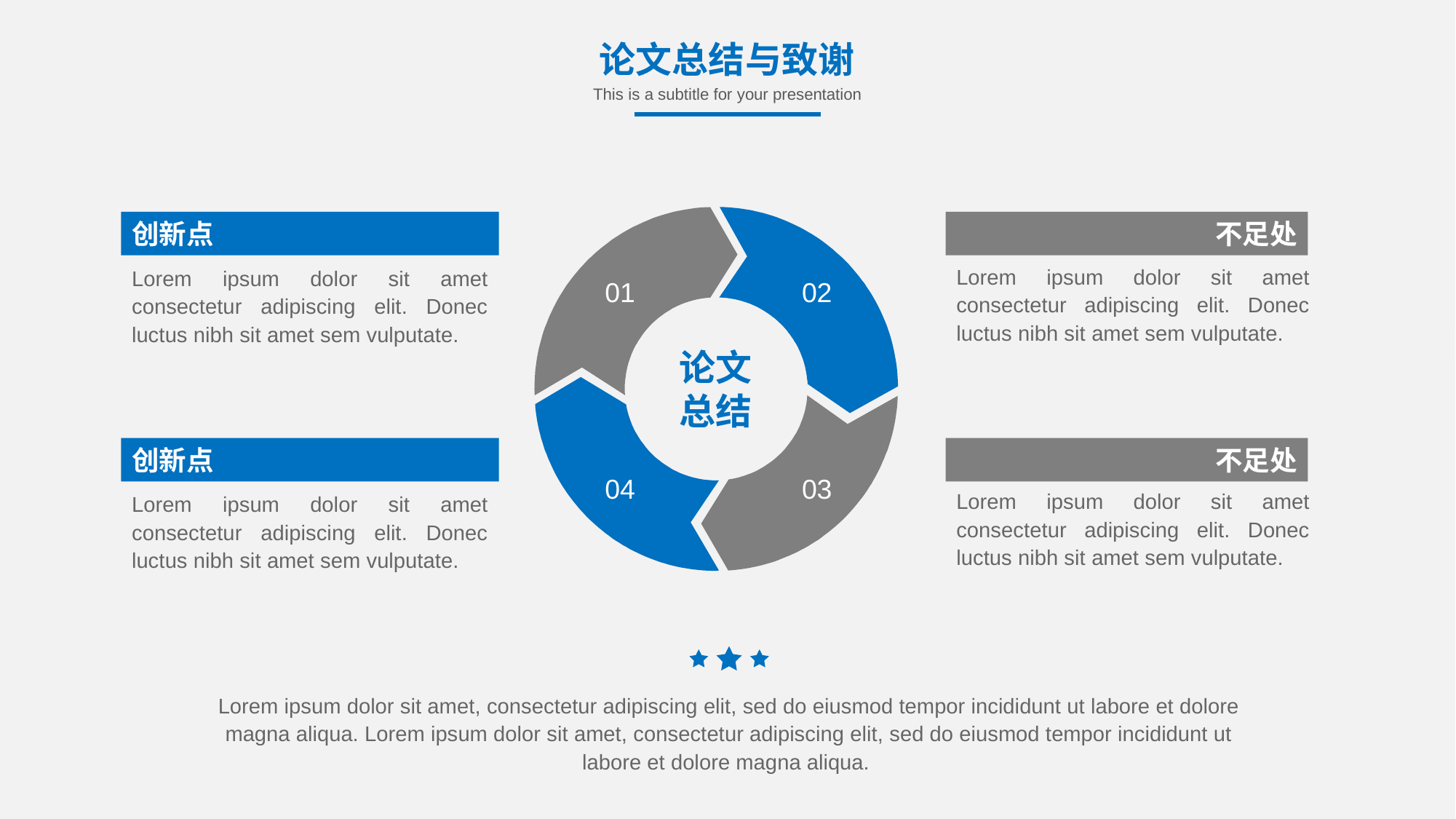

论文总结与致谢
This is a subtitle for your presentation

02

01
创新点
不足处
Lorem ipsum dolor sit amet consectetur adipiscing elit. Donec luctus nibh sit amet sem vulputate.
Lorem ipsum dolor sit amet consectetur adipiscing elit. Donec luctus nibh sit amet sem vulputate.
论文
总结

04

03
创新点
不足处
Lorem ipsum dolor sit amet consectetur adipiscing elit. Donec luctus nibh sit amet sem vulputate.
Lorem ipsum dolor sit amet consectetur adipiscing elit. Donec luctus nibh sit amet sem vulputate.

Lorem ipsum dolor sit amet, consectetur adipiscing elit, sed do eiusmod tempor incididunt ut labore et dolore magna aliqua. Lorem ipsum dolor sit amet, consectetur adipiscing elit, sed do eiusmod tempor incididunt ut labore et dolore magna aliqua.